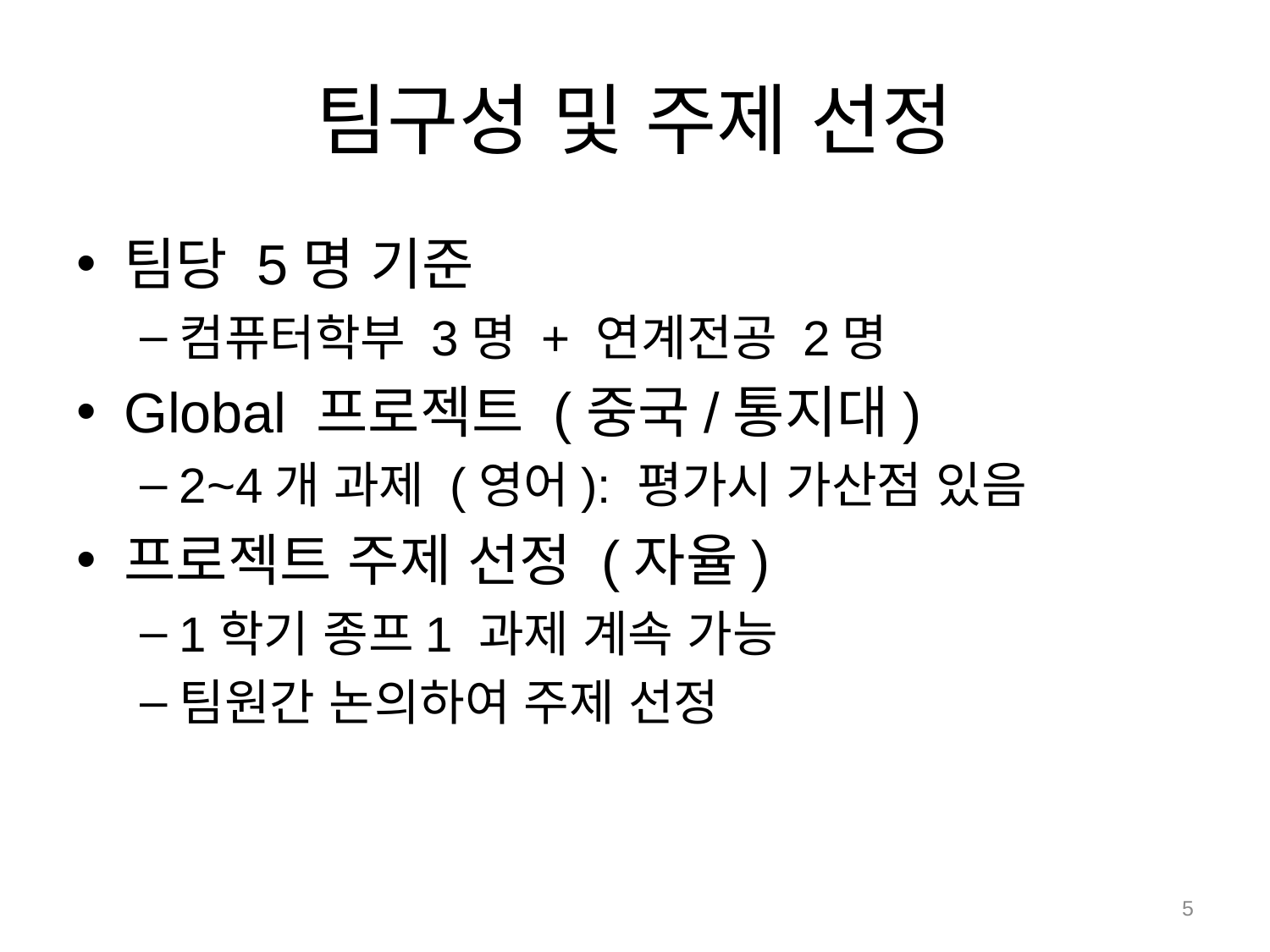

# 팀구성 및 주제 선정
팀당 5명 기준
컴퓨터학부 3명 + 연계전공 2명
Global 프로젝트 (중국/통지대)
2~4개 과제 (영어): 평가시 가산점 있음
프로젝트 주제 선정 (자율)
1학기 종프1 과제 계속 가능
팀원간 논의하여 주제 선정
5